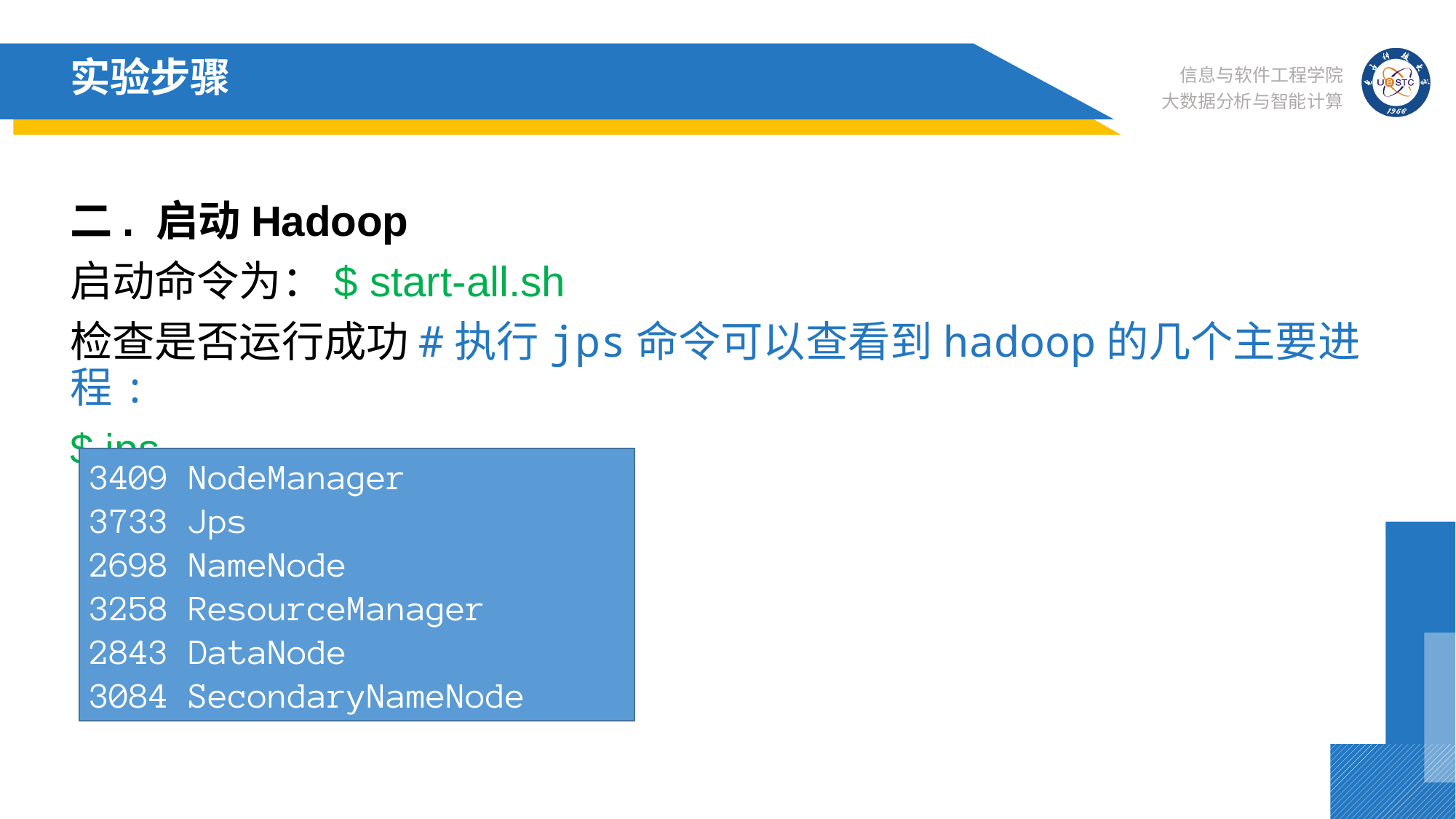

# 实验步骤
二. 启动Hadoop
启动命令为：$ start-all.sh
检查是否运行成功#执行jps命令可以查看到hadoop的几个主要进程:
$ jps

3409 NodeManager
3733 Jps
2698 NameNode
3258 ResourceManager
2843 DataNode
3084 SecondaryNameNode